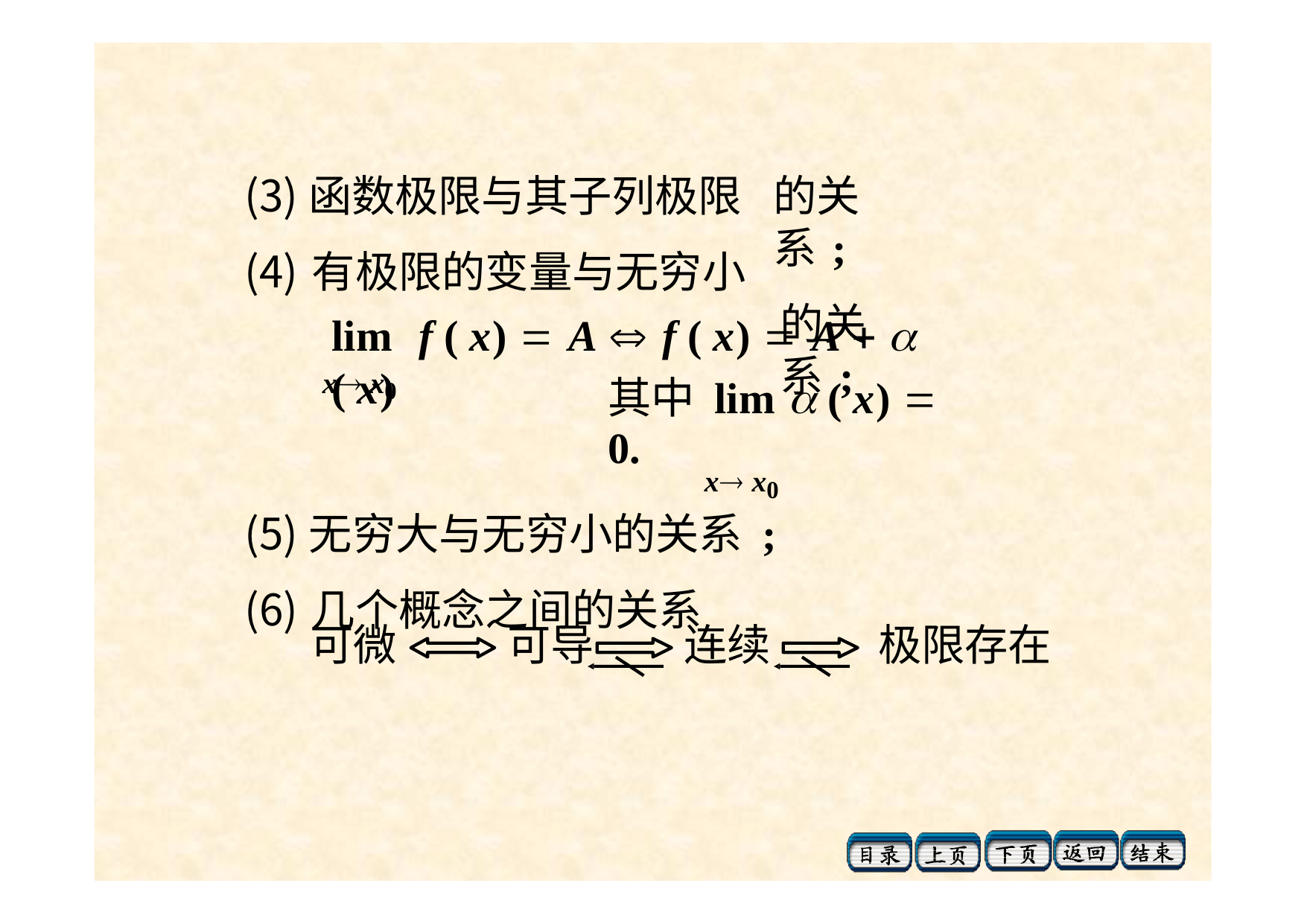

函数极限与其子列极限
有极限的变量与无穷小
的关系;
的关系;
lim	f ( x) = A ⇔ f ( x) = A + α ( x)
x→ x0
其中 lim α ( x) = 0.
x→ x0
无穷大与无穷小的关系 ;
几个概念之间的关系
可微	可导	连续
极限存在